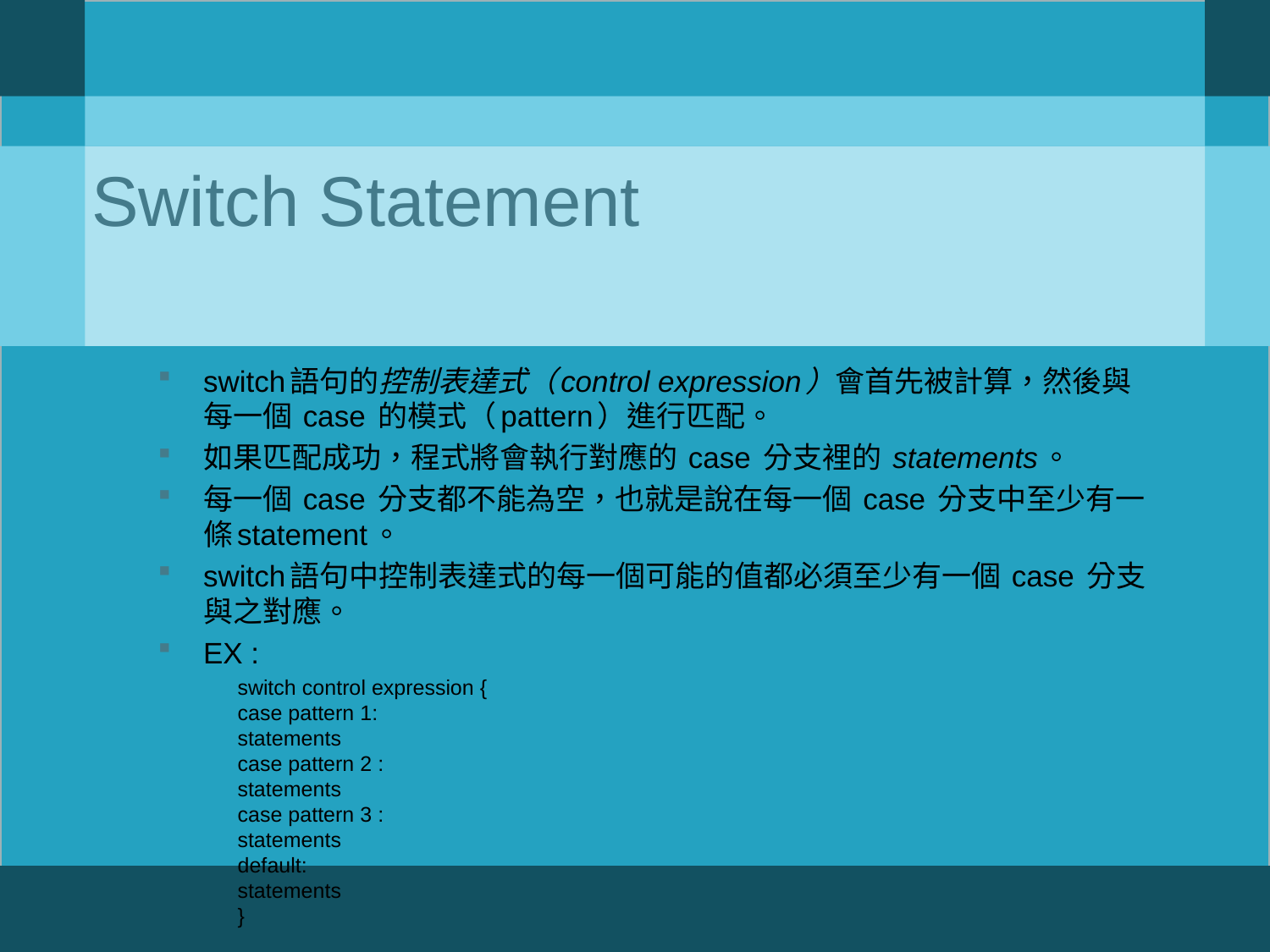

# Switch Statement
switch語句的控制表達式（control expression）會首先被計算，然後與每一個 case 的模式（pattern）進行匹配。
如果匹配成功，程式將會執行對應的 case 分支裡的 statements。
每一個 case 分支都不能為空，也就是說在每一個 case 分支中至少有一條statement。
switch語句中控制表達式的每一個可能的值都必須至少有一個 case 分支與之對應。
EX :
switch control expression {
case pattern 1:
statements
case pattern 2 :
statements
case pattern 3 :
statements
default:
statements
}